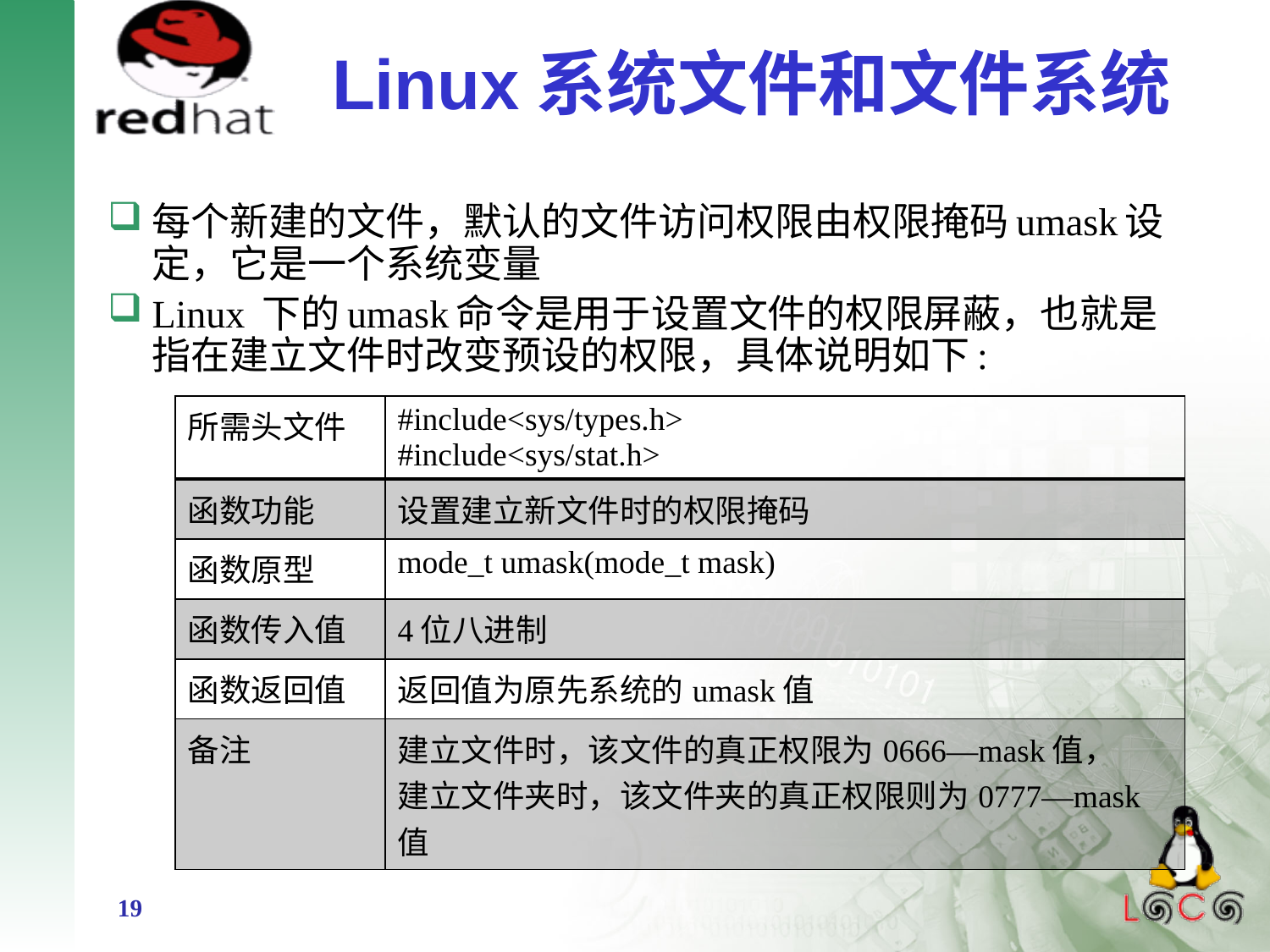

# Linux系统文件和文件系统
每个新建的文件，默认的文件访问权限由权限掩码umask设定，它是一个系统变量
Linux 下的umask命令是用于设置文件的权限屏蔽，也就是指在建立文件时改变预设的权限，具体说明如下:
| 所需头文件 | #include<sys/types.h> #include<sys/stat.h> |
| --- | --- |
| 函数功能 | 设置建立新文件时的权限掩码 |
| 函数原型 | mode\_t umask(mode\_t mask) |
| 函数传入值 | 4位八进制 |
| 函数返回值 | 返回值为原先系统的umask值 |
| 备注 | 建立文件时，该文件的真正权限为0666—mask值， 建立文件夹时，该文件夹的真正权限则为0777—mask值 |

19